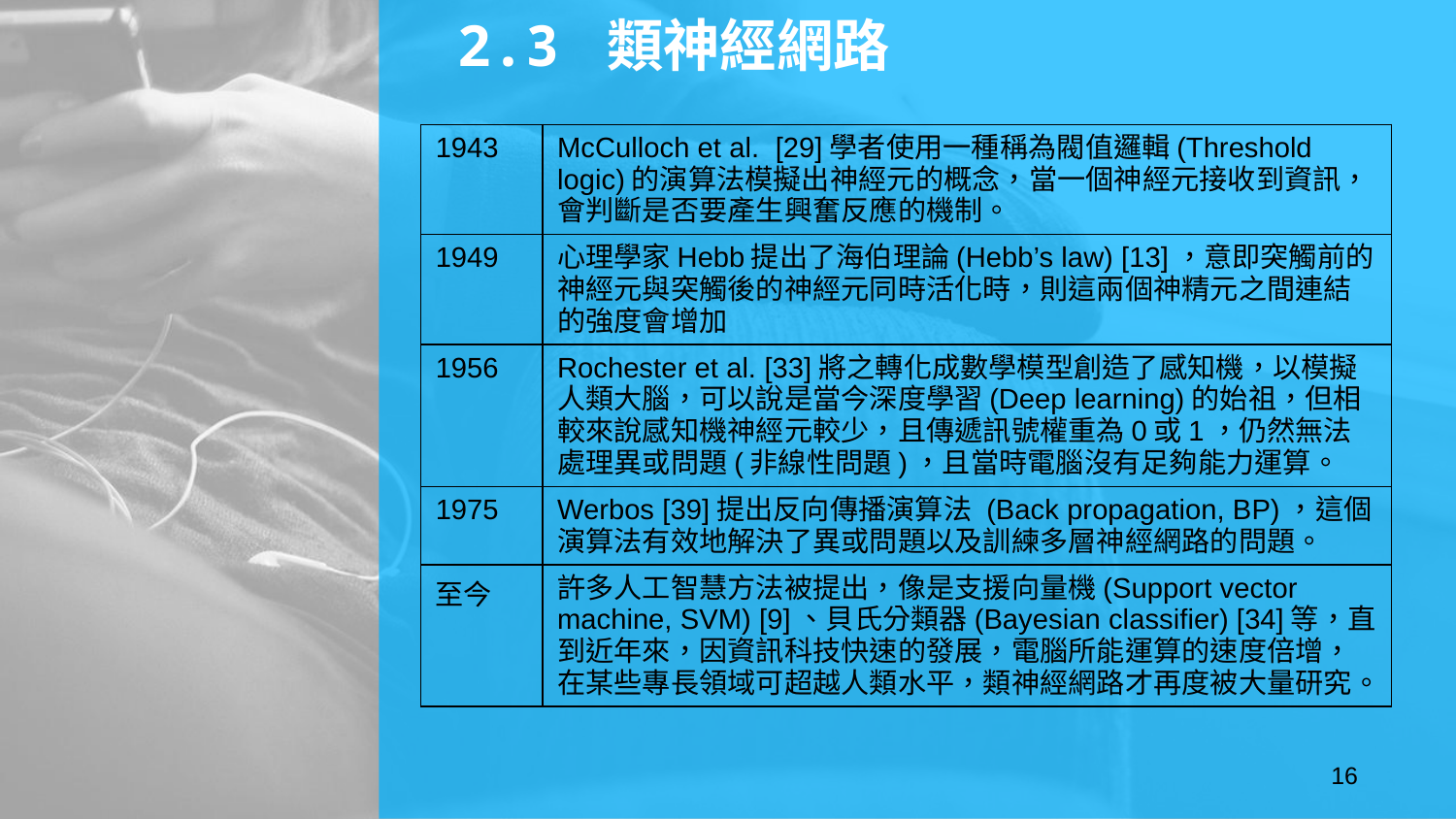

2.3 類神經網路
| 1943 | McCulloch et al. [29]學者使用一種稱為閥值邏輯(Threshold logic)的演算法模擬出神經元的概念，當一個神經元接收到資訊，會判斷是否要產生興奮反應的機制。 |
| --- | --- |
| 1949 | 心理學家Hebb提出了海伯理論(Hebb’s law) [13]，意即突觸前的神經元與突觸後的神經元同時活化時，則這兩個神精元之間連結的強度會增加 |
| 1956 | Rochester et al. [33]將之轉化成數學模型創造了感知機，以模擬人類大腦，可以說是當今深度學習(Deep learning)的始祖，但相較來說感知機神經元較少，且傳遞訊號權重為0或1，仍然無法處理異或問題(非線性問題)，且當時電腦沒有足夠能力運算。 |
| 1975 | Werbos [39]提出反向傳播演算法 (Back propagation, BP)，這個演算法有效地解決了異或問題以及訓練多層神經網路的問題。 |
| 至今 | 許多人工智慧方法被提出，像是支援向量機(Support vector machine, SVM) [9]、貝氏分類器(Bayesian classifier) [34]等，直到近年來，因資訊科技快速的發展，電腦所能運算的速度倍增，在某些專長領域可超越人類水平，類神經網路才再度被大量研究。 |
16